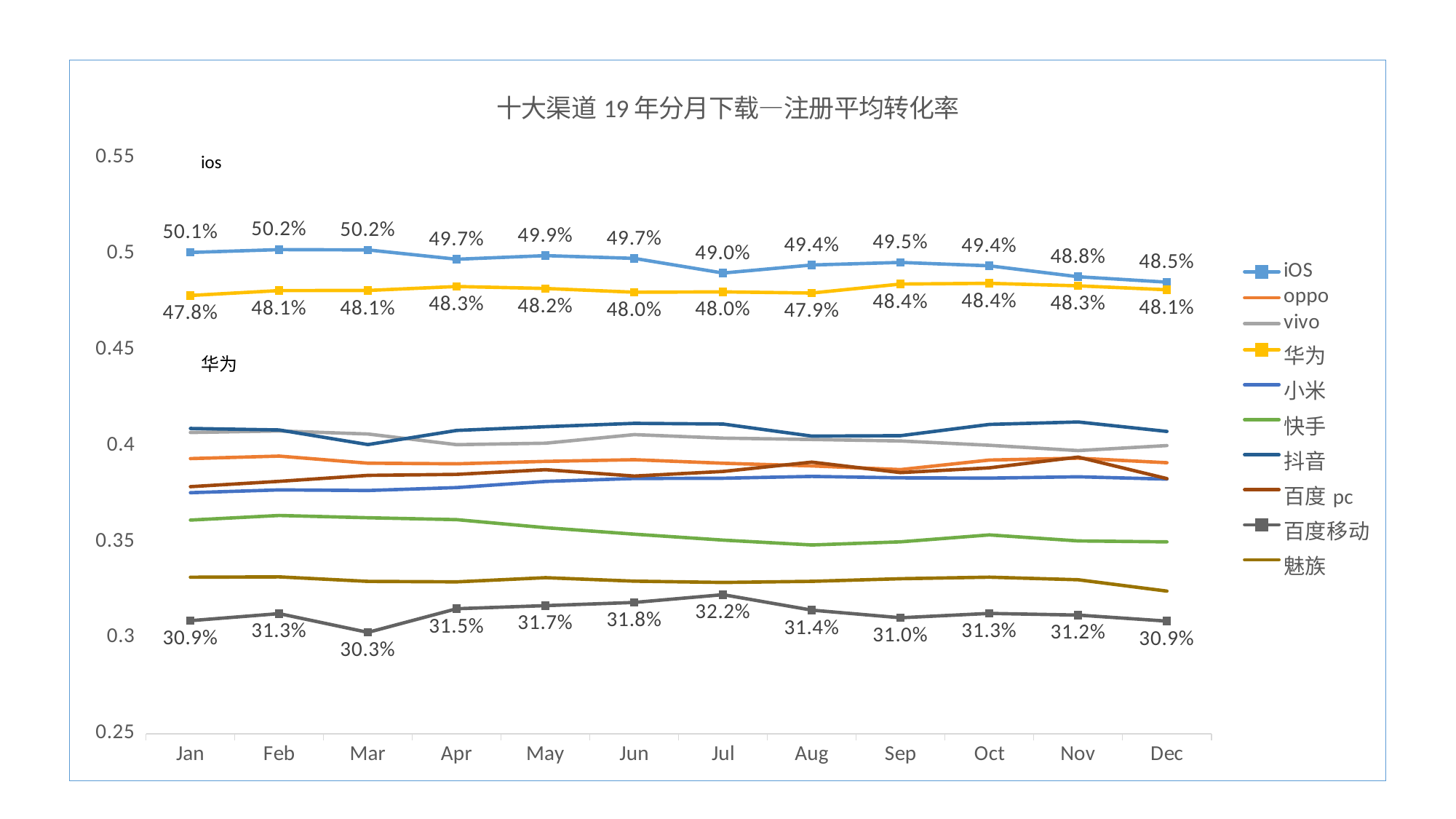

### Chart: 十大渠道19年分月下载—注册平均转化率

| Category | iOS | oppo | vivo | 华为 | 小米 | 快手 | 抖音 | 百度pc | 百度移动 | 魅族 |
|---|---|---|---|---|---|---|---|---|---|---|
| Jan | 0.500544074689569 | 0.393203404384437 | 0.406788012038046 | 0.478125664373004 | 0.375460803079652 | 0.361209766186407 | 0.408894678329481 | 0.378586440389961 | 0.308844580077246 | 0.331477093307731 |
| Feb | 0.502013356978644 | 0.39451080313855 | 0.40759404839917 | 0.480683403208435 | 0.376918192899968 | 0.363606720512559 | 0.408117942346779 | 0.381363323057539 | 0.312514587629396 | 0.3316371761325 |
| Mar | 0.501859671872266 | 0.39081422500898 | 0.4060058058896 | 0.480758497229563 | 0.376614569393869 | 0.362422817407021 | 0.400504396528287 | 0.384476195974106 | 0.302749127863763 | 0.329286737760924 |
| Apr | 0.497004651587687 | 0.39049008603657 | 0.400456395898648 | 0.482812167739477 | 0.378125293673078 | 0.361426044520637 | 0.407869374074491 | 0.384996367223345 | 0.315062894397812 | 0.329051670701832 |
| May | 0.498870622800787 | 0.391749982291062 | 0.401221884980765 | 0.481774314505602 | 0.381330162266016 | 0.357255760529364 | 0.409804263576329 | 0.387430547014597 | 0.31667972892193 | 0.331220715563923 |
| Jun | 0.497448344196721 | 0.392616936302979 | 0.40570198965818 | 0.479823354933105 | 0.382855173747095 | 0.353858197244772 | 0.411551063079787 | 0.384115751796786 | 0.318329304585178 | 0.329407292039798 |
| Jul | 0.489807766353174 | 0.39078900176845 | 0.403856026645082 | 0.480020478218786 | 0.382970530344087 | 0.350776491121391 | 0.411199529689851 | 0.386506389469612 | 0.322380387661034 | 0.328746298313921 |
| Aug | 0.494009445924678 | 0.389408433078488 | 0.403175373608897 | 0.479412326665457 | 0.383946435684425 | 0.34825000129653 | 0.404922591490863 | 0.391368733973341 | 0.314314829981786 | 0.329329573794166 |
| Sep | 0.495342134317768 | 0.387468334365868 | 0.402378418567235 | 0.484093222793484 | 0.383178056848046 | 0.349879928674136 | 0.405132067680397 | 0.385904329840476 | 0.310363808930543 | 0.330692690550867 |
| Oct | 0.493566443685884 | 0.392445662585947 | 0.400134966538105 | 0.484458576063891 | 0.383051742333072 | 0.353495447922579 | 0.410991473053243 | 0.388406029177225 | 0.312627722003058 | 0.331484103309698 |
| Nov | 0.487886116615636 | 0.393437211981312 | 0.397370341400412 | 0.483176592574499 | 0.383731369163453 | 0.350356616311539 | 0.412268072540827 | 0.393980760387612 | 0.311750464814703 | 0.330137427709364 |
| Dec | 0.485080910283611 | 0.391051893281546 | 0.399989872356372 | 0.481101717699966 | 0.382544900948853 | 0.3498566349412 | 0.407355577843041 | 0.382808996578684 | 0.30861596788641 | 0.324244442176408 |
ios
华为